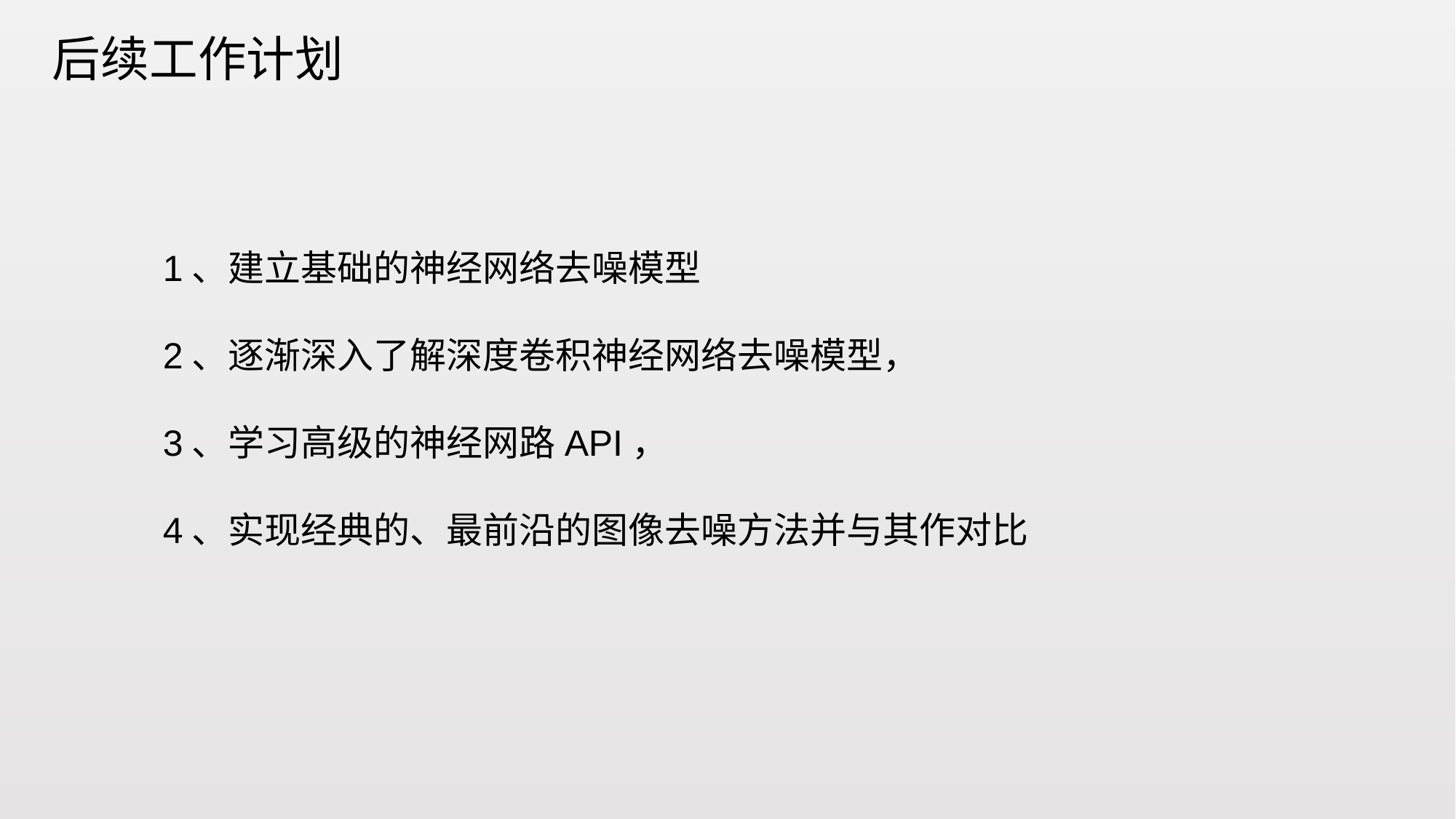

后续工作计划
1、建立基础的神经网络去噪模型

2、逐渐深入了解深度卷积神经网络去噪模型，

3、学习高级的神经网路API，

4、实现经典的、最前沿的图像去噪方法并与其作对比
17